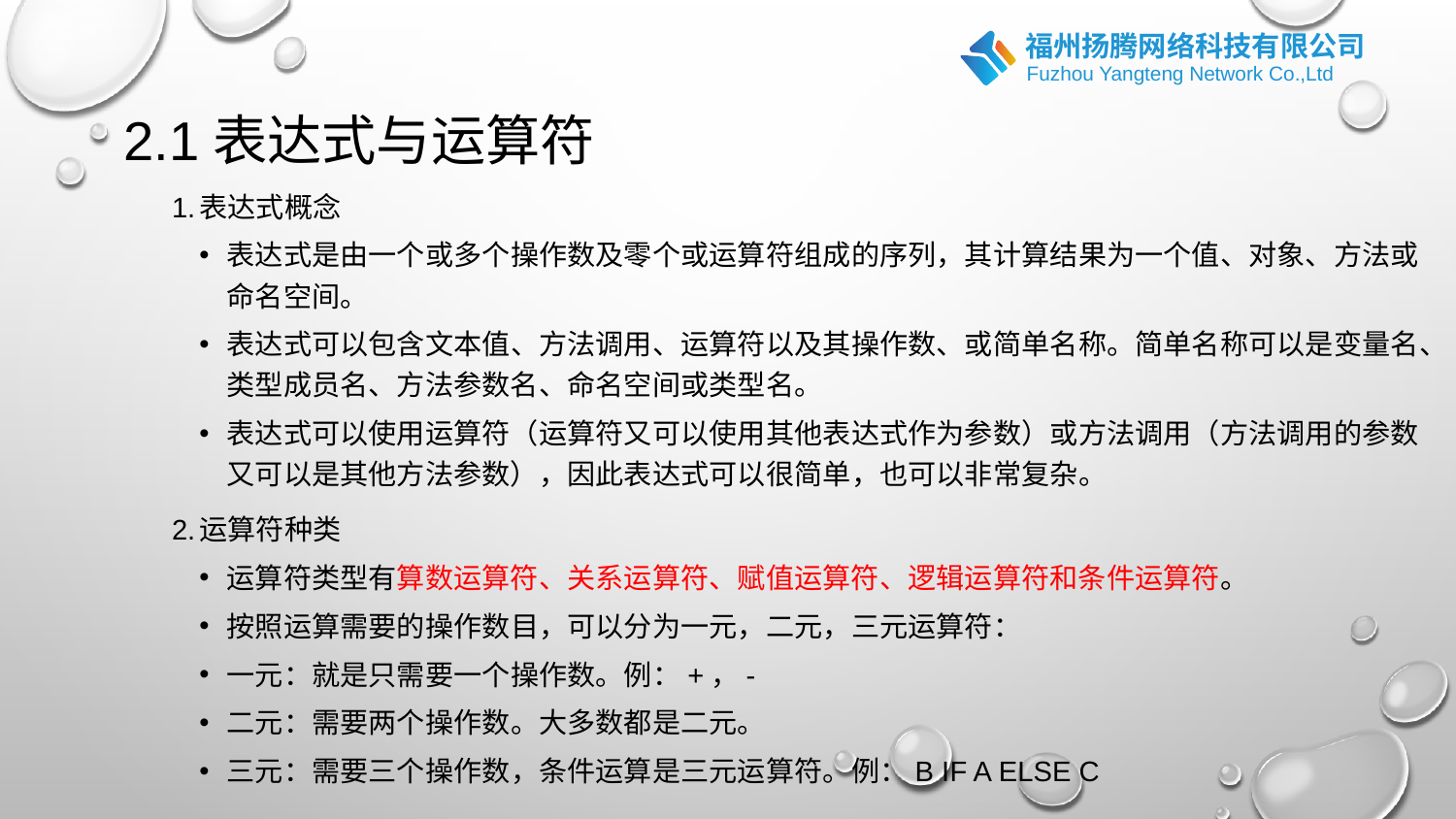

# 2.1表达式与运算符
表达式概念
表达式是由一个或多个操作数及零个或运算符组成的序列，其计算结果为一个值、对象、方法或命名空间。
表达式可以包含文本值、方法调用、运算符以及其操作数、或简单名称。简单名称可以是变量名、类型成员名、方法参数名、命名空间或类型名。
表达式可以使用运算符（运算符又可以使用其他表达式作为参数）或方法调用（方法调用的参数又可以是其他方法参数），因此表达式可以很简单，也可以非常复杂。
运算符种类
运算符类型有算数运算符、关系运算符、赋值运算符、逻辑运算符和条件运算符。
按照运算需要的操作数目，可以分为一元，二元，三元运算符：
一元：就是只需要一个操作数。例：+，-
二元：需要两个操作数。大多数都是二元。
三元：需要三个操作数，条件运算是三元运算符。例：b if a else c